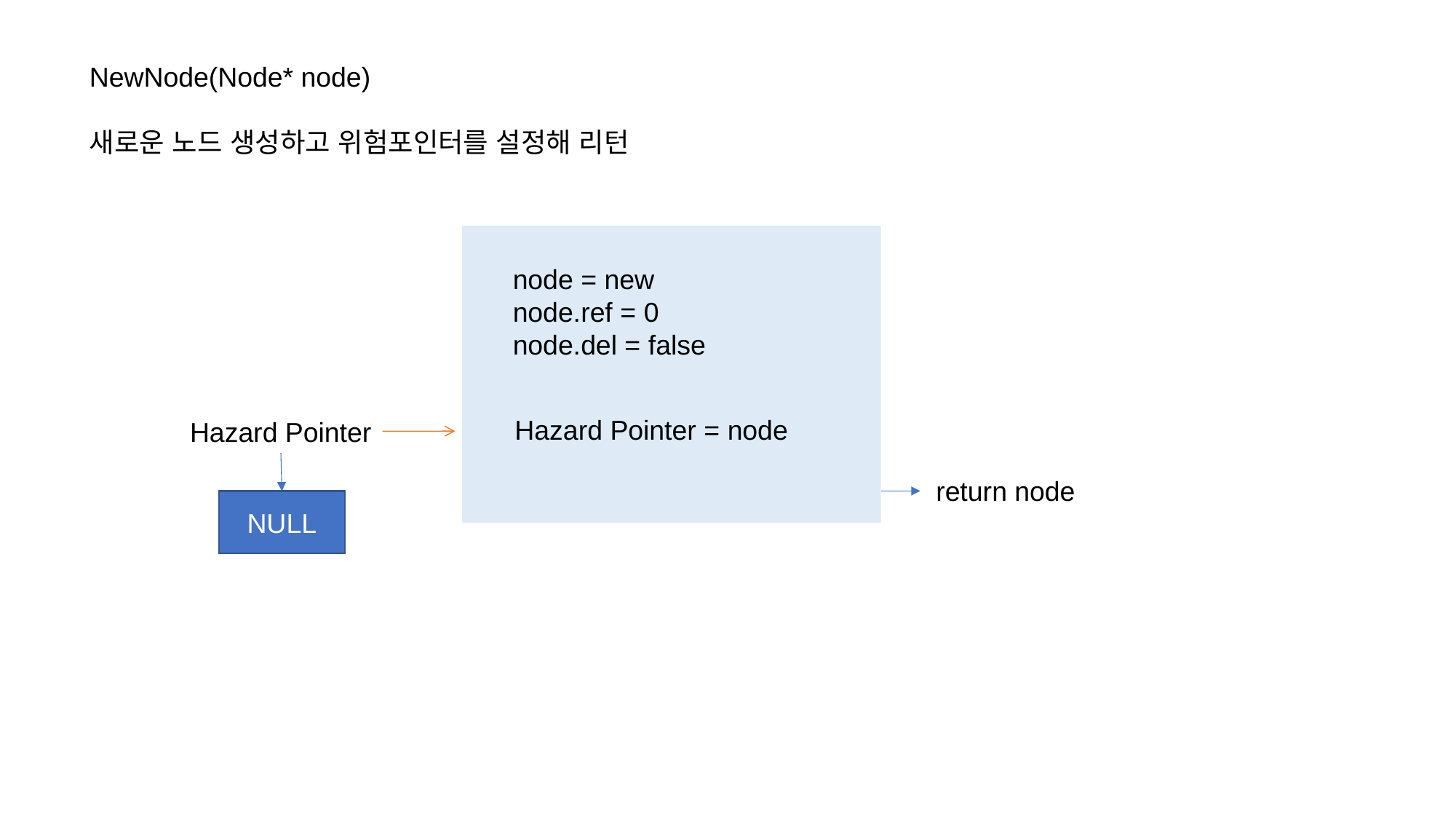

NewNode(Node* node)

새로운 노드 생성하고 위험포인터를 설정해 리턴

node = new
node.ref = 0
node.del = false
Hazard Pointer = node
Hazard Pointer
return node
NULL